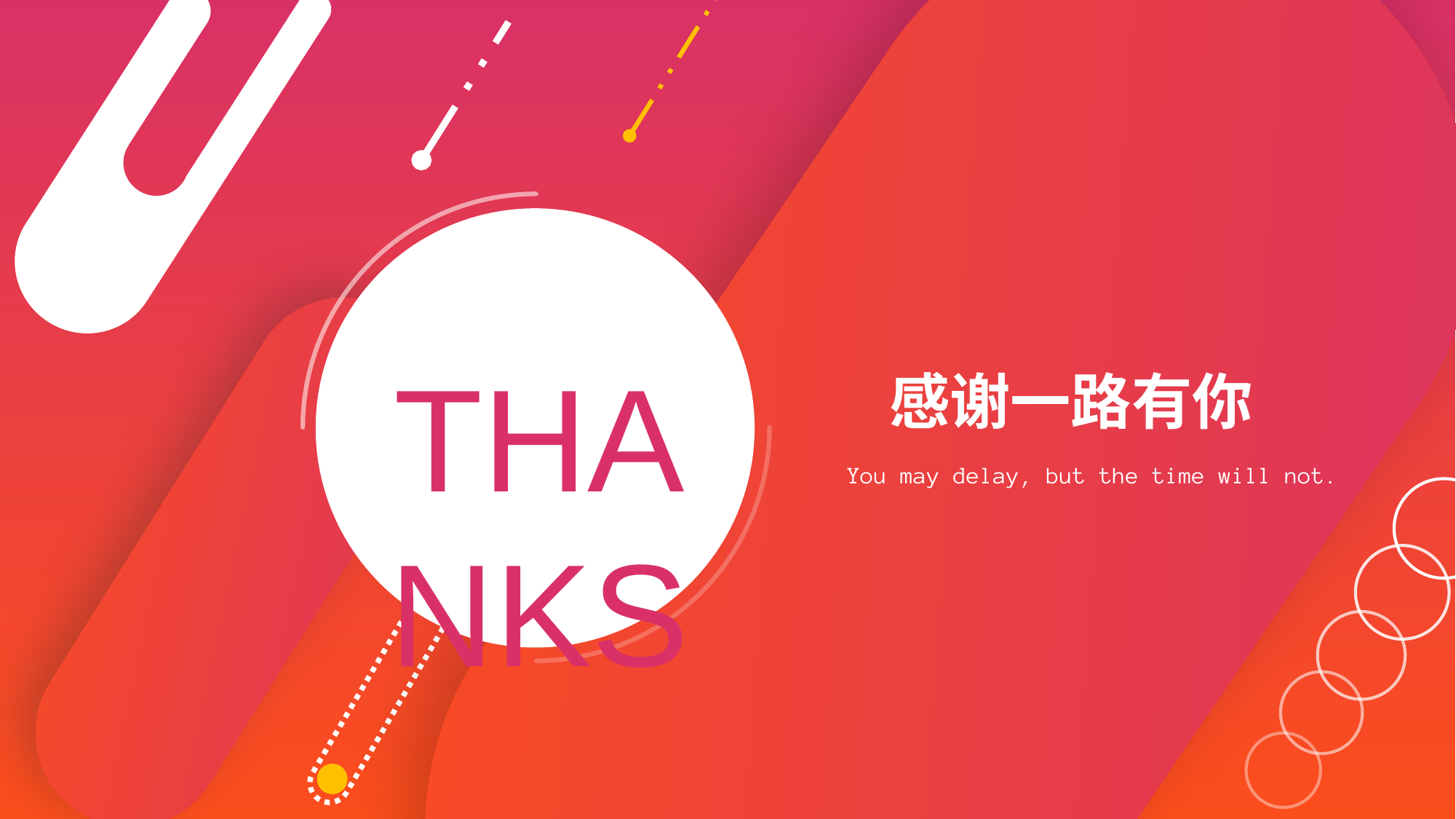

THANKS
感谢一路有你
You may delay, but the time will not.